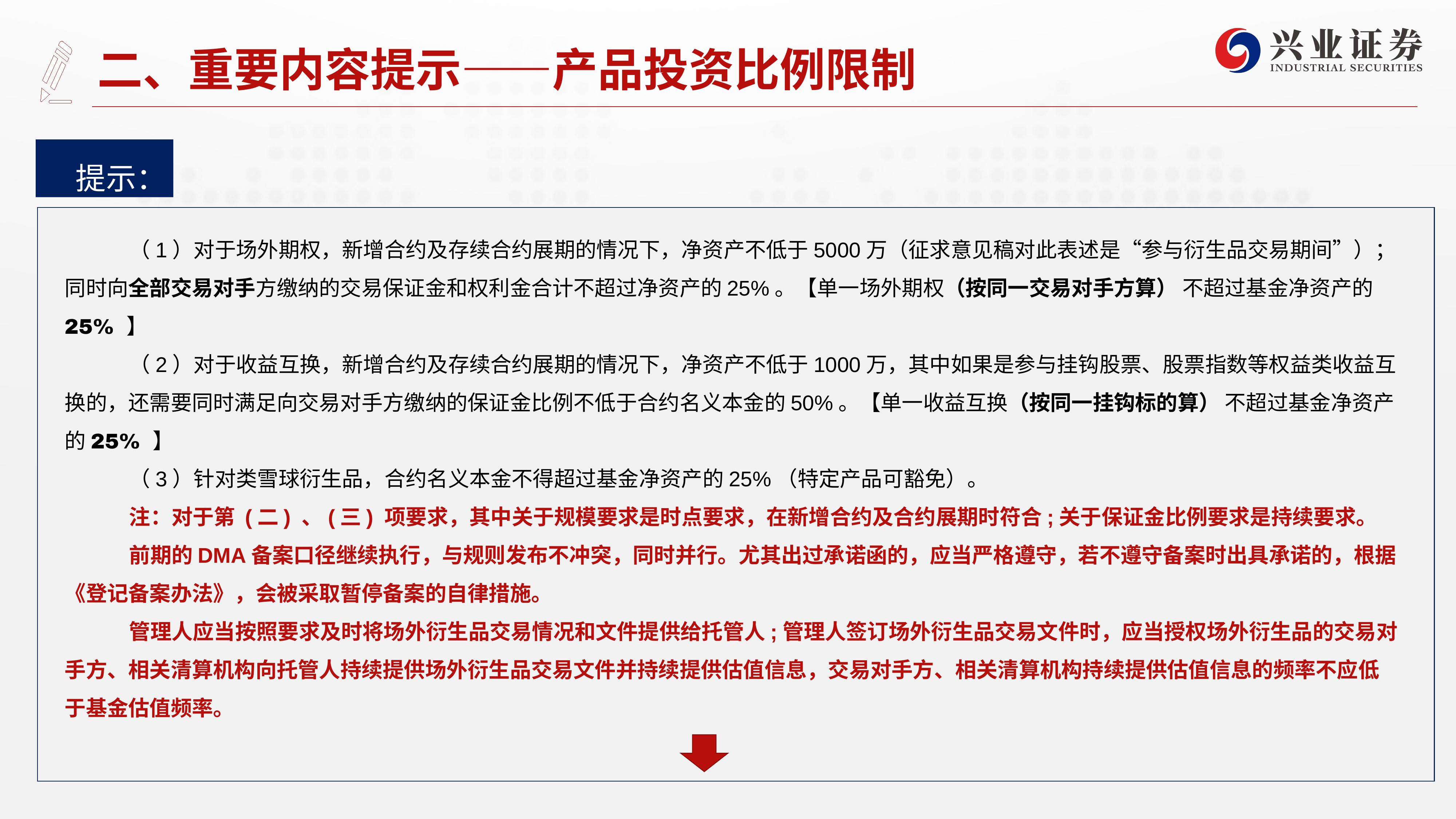

# 二、重要内容提示——产品投资比例限制
    提示：

（1）对于场外期权，新增合约及存续合约展期的情况下，净资产不低于5000万（征求意见稿对此表述是“参与衍生品交易期间”）；同时向全部交易对手方缴纳的交易保证金和权利金合计不超过净资产的25%。【单一场外期权（按同一交易对手方算） 不超过基金净资产的25% 】
（2）对于收益互换，新增合约及存续合约展期的情况下，净资产不低于1000万，其中如果是参与挂钩股票、股票指数等权益类收益互换的，还需要同时满足向交易对手方缴纳的保证金比例不低于合约名义本金的50%。【单一收益互换（按同一挂钩标的算） 不超过基金净资产的25% 】
（3）针对类雪球衍生品，合约名义本金不得超过基金净资产的25%（特定产品可豁免）。
注：对于第 (二) 、(三) 项要求，其中关于规模要求是时点要求，在新增合约及合约展期时符合;关于保证金比例要求是持续要求。
前期的DMA备案口径继续执行，与规则发布不冲突，同时并行。尤其出过承诺函的，应当严格遵守，若不遵守备案时出具承诺的，根据《登记备案办法》，会被采取暂停备案的自律措施。
管理人应当按照要求及时将场外衍生品交易情况和文件提供给托管人;管理人签订场外衍生品交易文件时，应当授权场外衍生品的交易对手方、相关清算机构向托管人持续提供场外衍生品交易文件并持续提供估值信息，交易对手方、相关清算机构持续提供估值信息的频率不应低于基金估值频率。